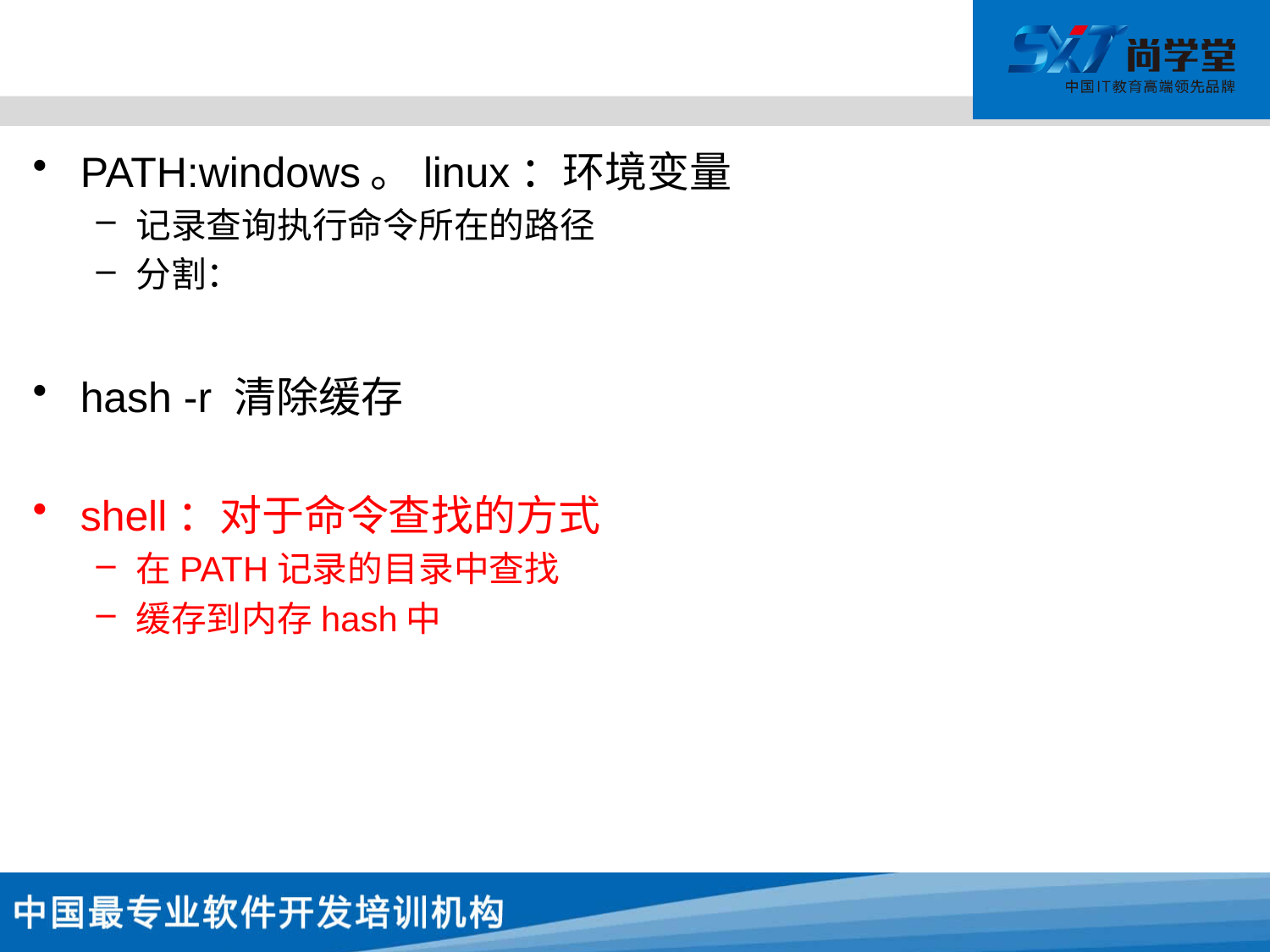

#
PATH:windows。linux：环境变量
记录查询执行命令所在的路径
分割：

hash -r 清除缓存

shell：对于命令查找的方式
在PATH记录的目录中查找
缓存到内存hash中